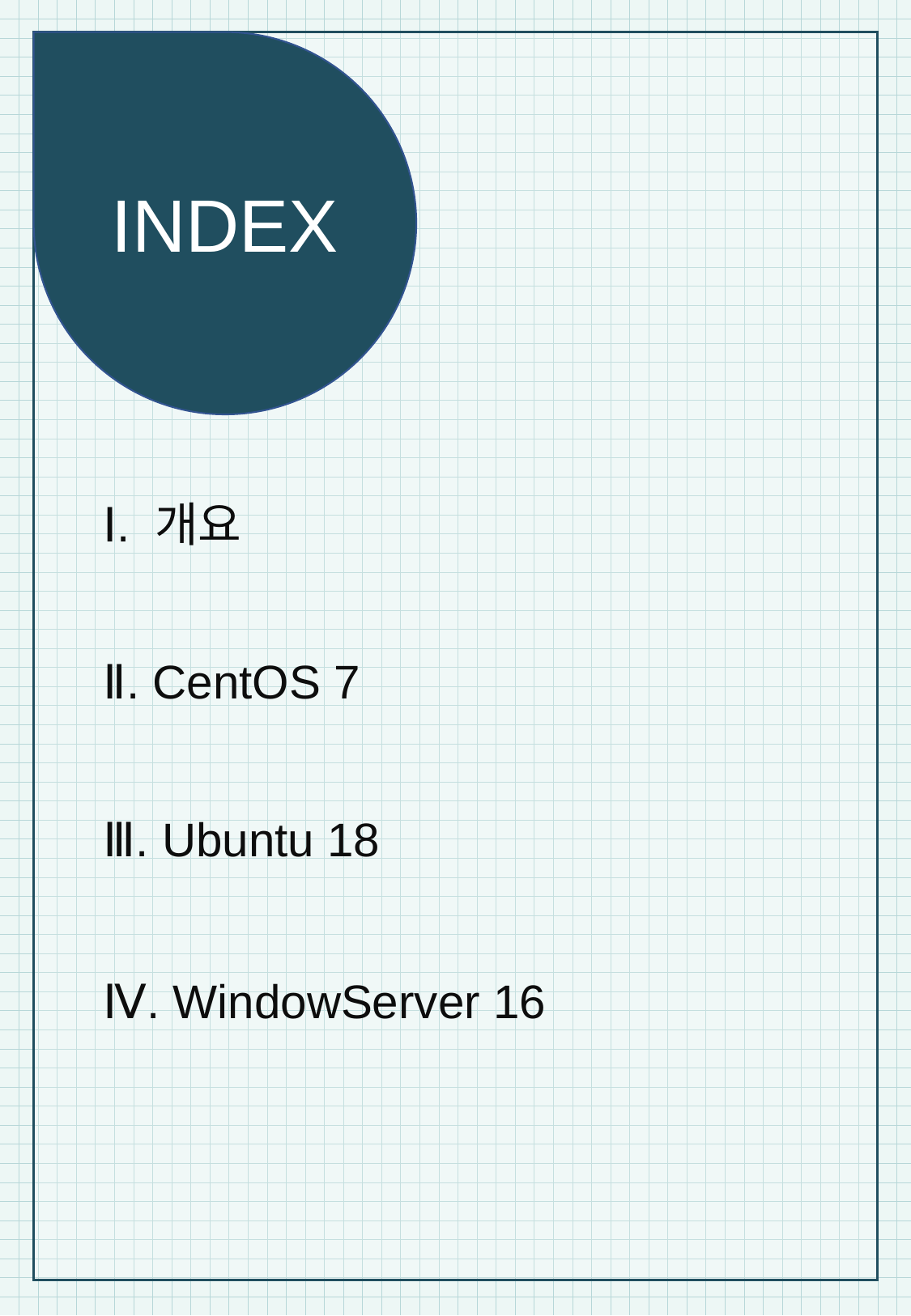

INDEX

Ⅰ. 개요

Ⅱ. CentOS 7

Ⅲ. Ubuntu 18

Ⅳ. WindowServer 16